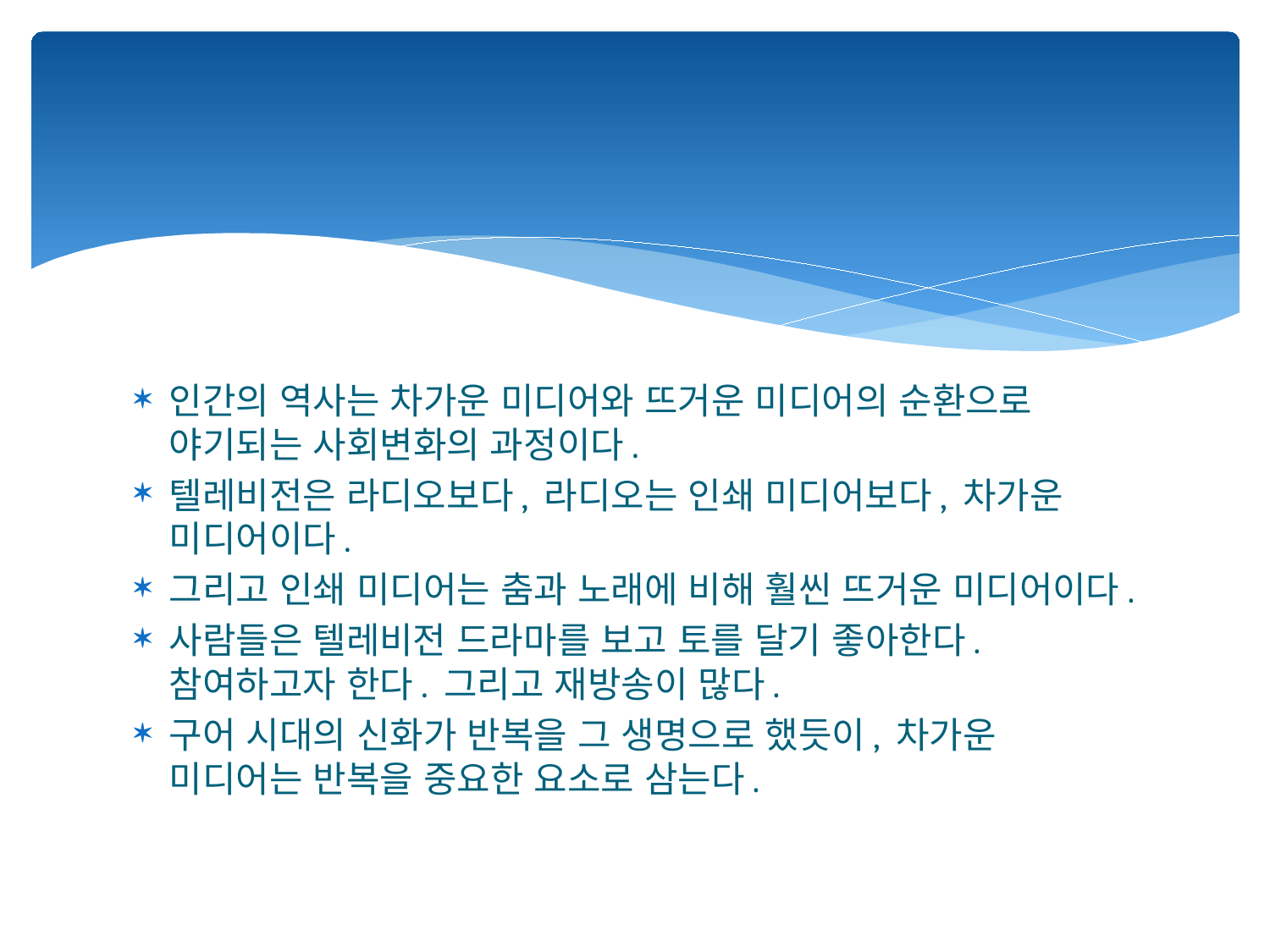

#
인간의 역사는 차가운 미디어와 뜨거운 미디어의 순환으로 야기되는 사회변화의 과정이다.
텔레비전은 라디오보다, 라디오는 인쇄 미디어보다, 차가운 미디어이다.
그리고 인쇄 미디어는 춤과 노래에 비해 훨씬 뜨거운 미디어이다.
사람들은 텔레비전 드라마를 보고 토를 달기 좋아한다. 참여하고자 한다. 그리고 재방송이 많다.
구어 시대의 신화가 반복을 그 생명으로 했듯이, 차가운 미디어는 반복을 중요한 요소로 삼는다.